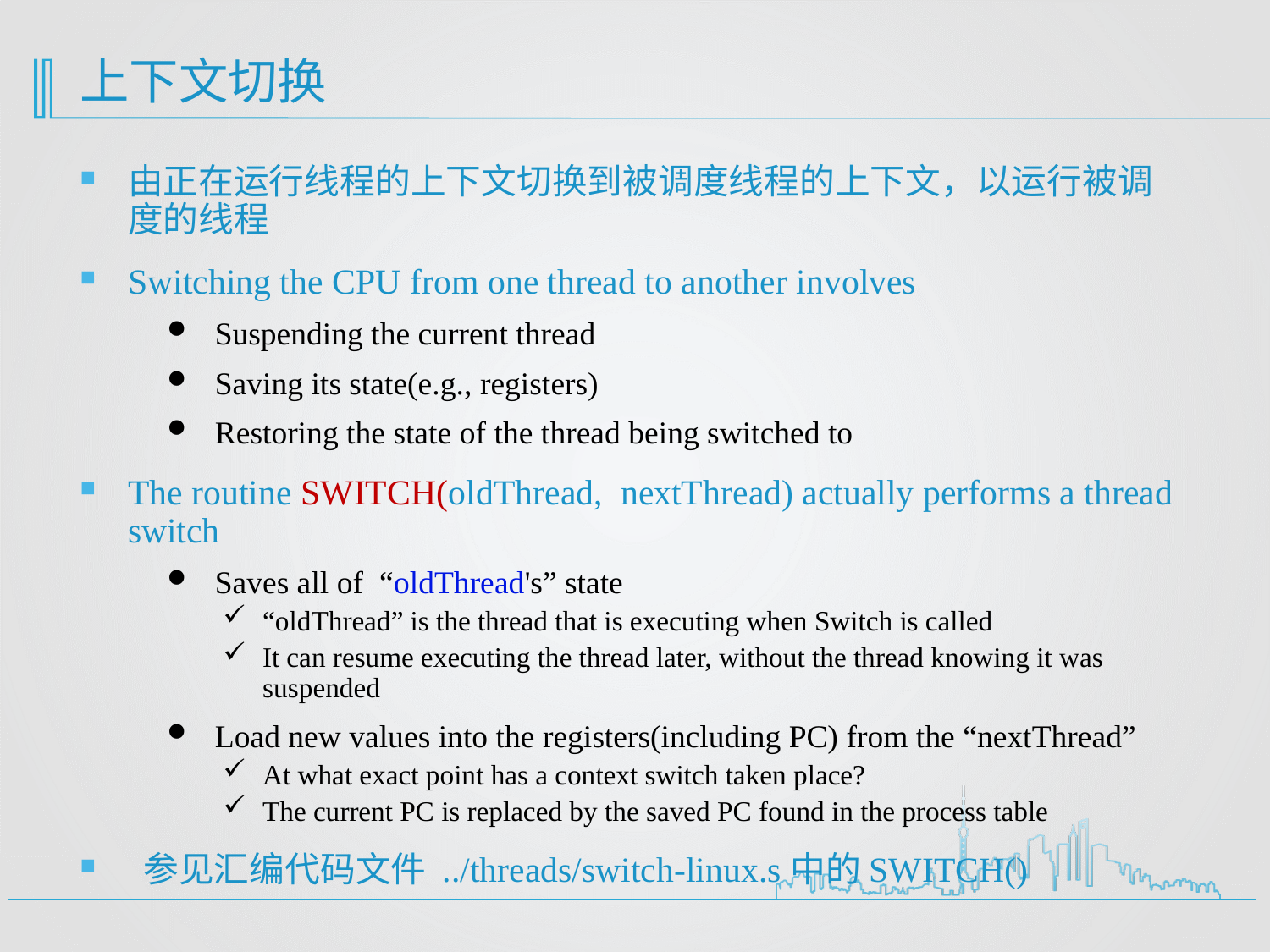

# 上下文切换
由正在运行线程的上下文切换到被调度线程的上下文，以运行被调度的线程
Switching the CPU from one thread to another involves
Suspending the current thread
Saving its state(e.g., registers)
Restoring the state of the thread being switched to
The routine SWITCH(oldThread,  nextThread) actually performs a thread switch
Saves all of  “oldThread's” state
“oldThread” is the thread that is executing when Switch is called
It can resume executing the thread later, without the thread knowing it was suspended
Load new values into the registers(including PC) from the “nextThread”
At what exact point has a context switch taken place?
The current PC is replaced by the saved PC found in the process table
参见汇编代码文件 ../threads/switch-linux.s中的SWITCH()